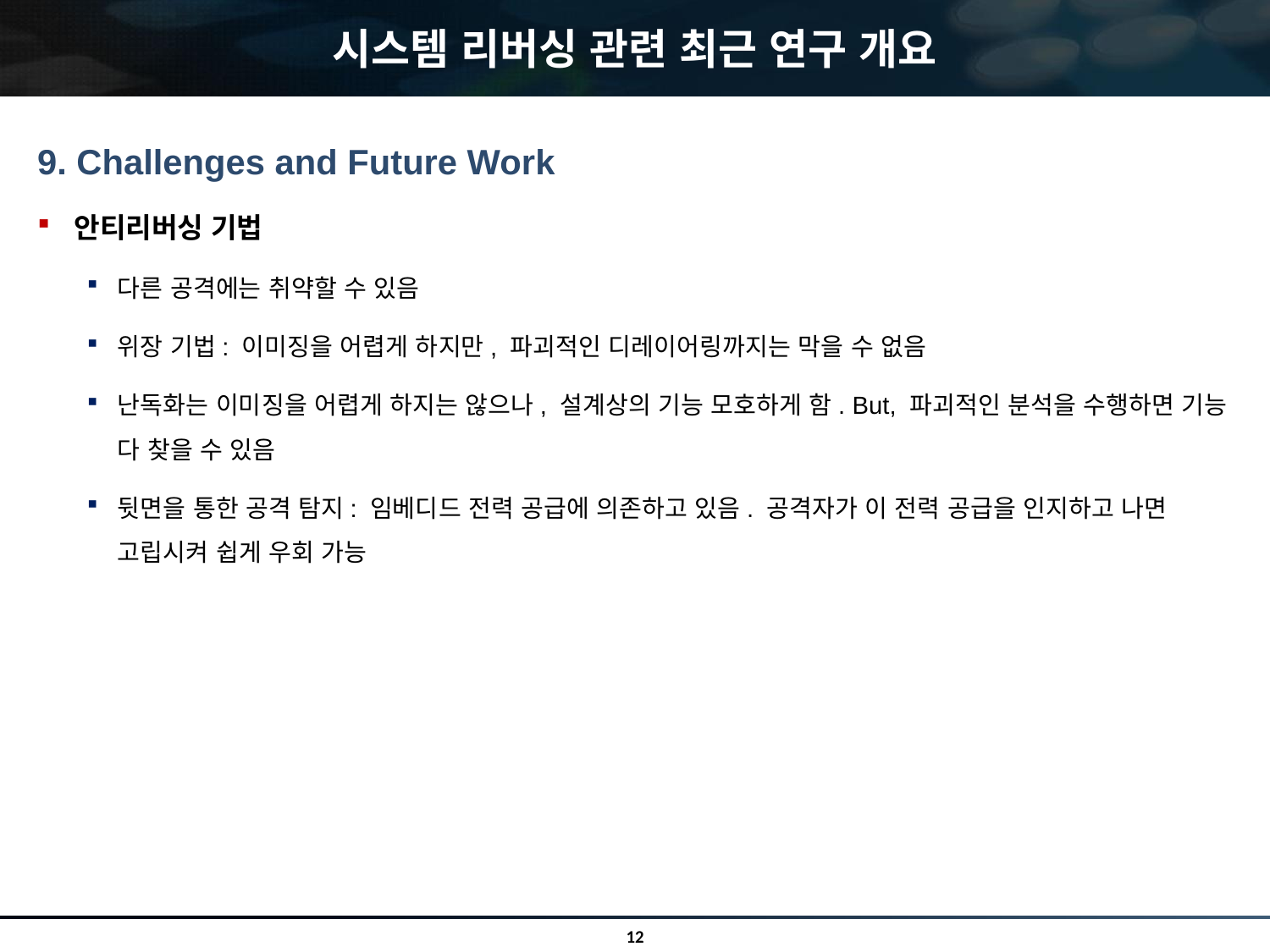

# 시스템 리버싱 관련 최근 연구 개요
9. Challenges and Future Work
안티리버싱 기법
다른 공격에는 취약할 수 있음
위장 기법: 이미징을 어렵게 하지만, 파괴적인 디레이어링까지는 막을 수 없음
난독화는 이미징을 어렵게 하지는 않으나, 설계상의 기능 모호하게 함. But, 파괴적인 분석을 수행하면 기능 다 찾을 수 있음
뒷면을 통한 공격 탐지: 임베디드 전력 공급에 의존하고 있음. 공격자가 이 전력 공급을 인지하고 나면 고립시켜 쉽게 우회 가능